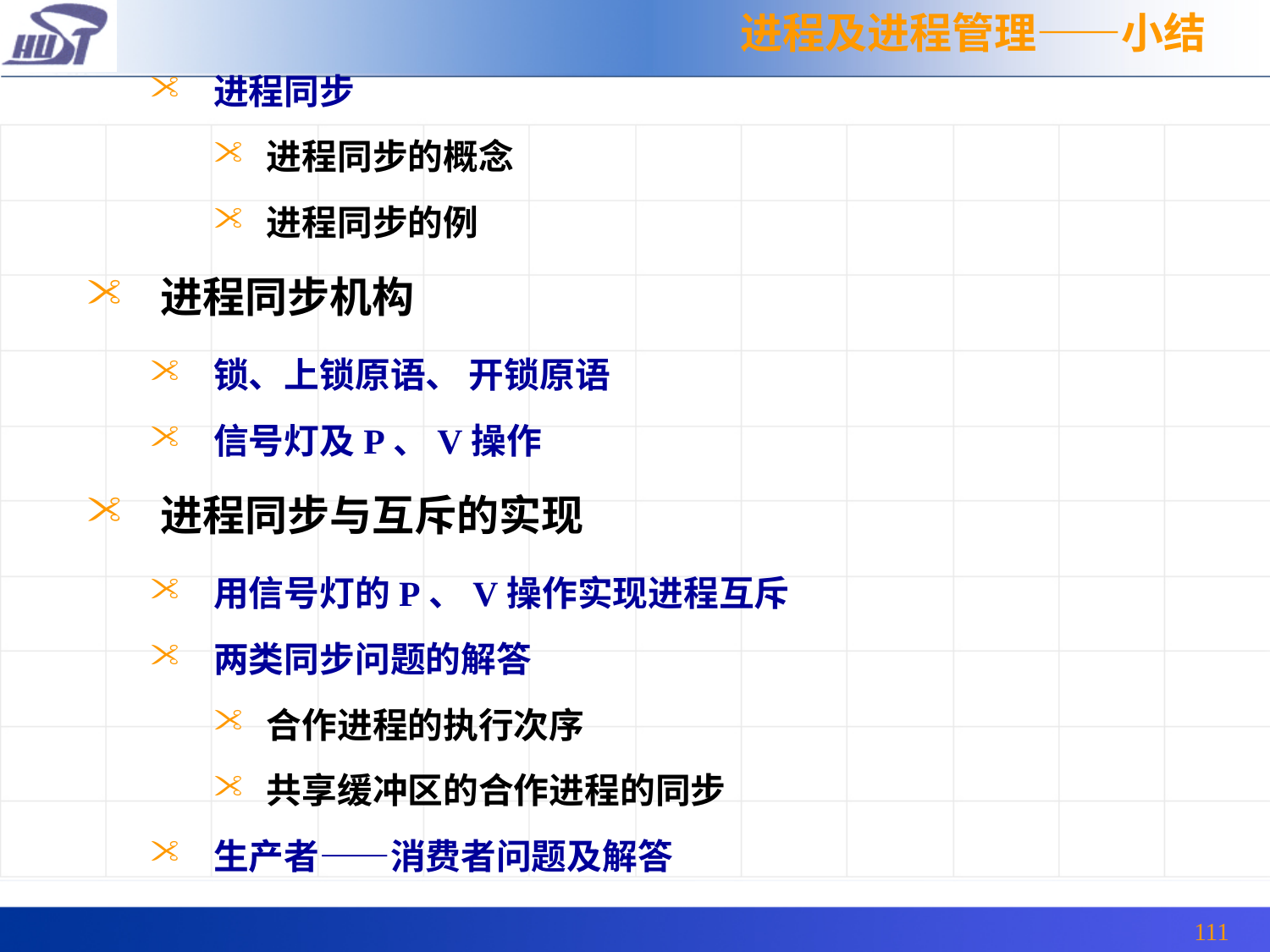

进程及进程管理——小结
进程同步
进程同步的概念
进程同步的例
进程同步机构
锁、上锁原语、 开锁原语
信号灯及P、V操作
进程同步与互斥的实现
用信号灯的P、V操作实现进程互斥
两类同步问题的解答
合作进程的执行次序
共享缓冲区的合作进程的同步
生产者——消费者问题及解答
111